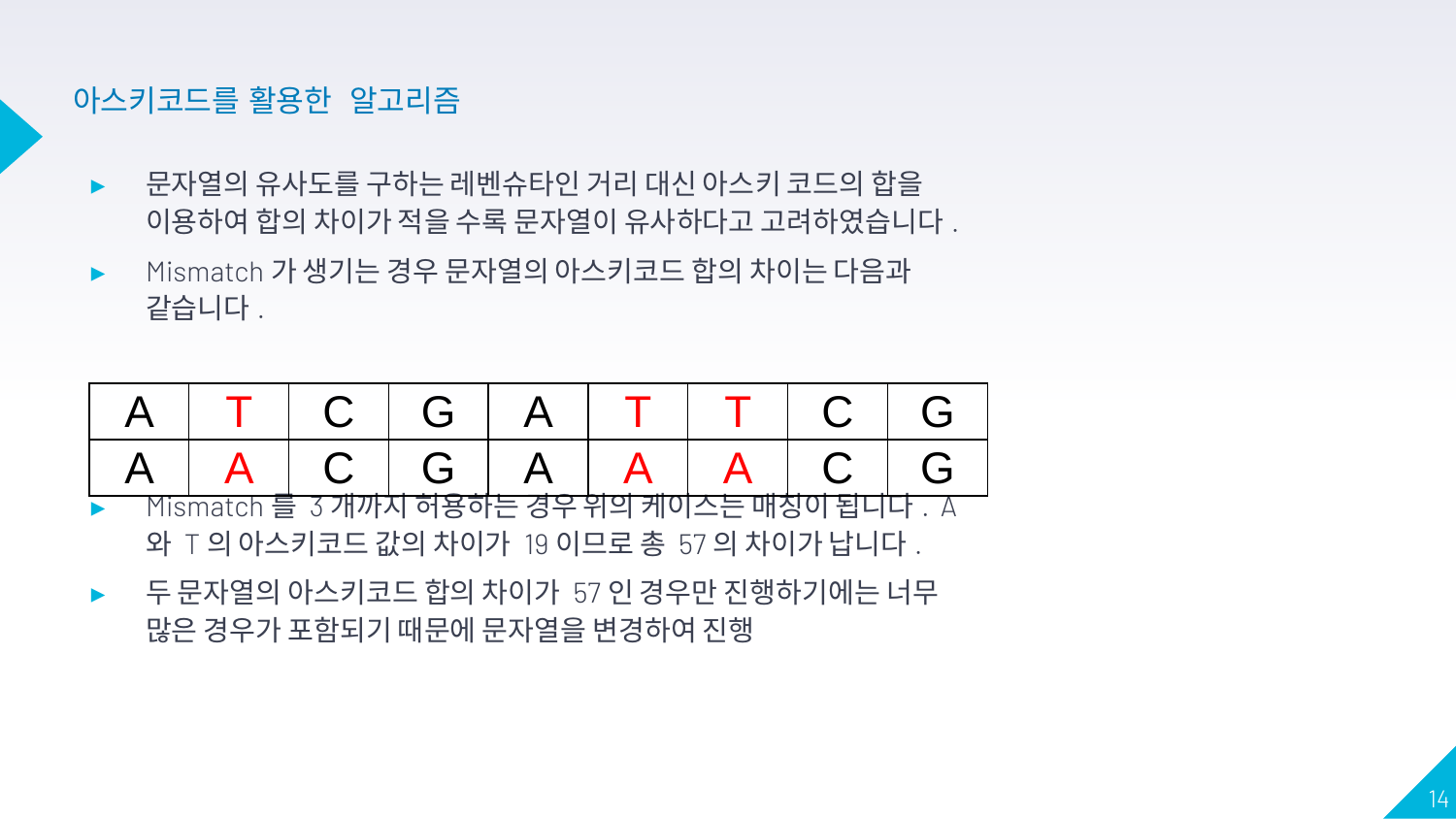

# 아스키코드를 활용한  알고리즘
문자열의 유사도를 구하는 레벤슈타인 거리 대신 아스키 코드의 합을 이용하여 합의 차이가 적을 수록 문자열이 유사하다고 고려하였습니다.
Mismatch가 생기는 경우 문자열의 아스키코드 합의 차이는 다음과 같습니다.

Mismatch를 3개까지 허용하는 경우 위의 케이스는 매칭이 됩니다.  A와 T의 아스키코드 값의 차이가 19이므로 총 57의 차이가 납니다.
두 문자열의 아스키코드 합의 차이가 57인 경우만 진행하기에는 너무 많은 경우가 포함되기 때문에 문자열을 변경하여 진행

| A | T | C | G | A | T | T | C | G |
| --- | --- | --- | --- | --- | --- | --- | --- | --- |
| A | A | C | G | A | A | A | C | G |
14